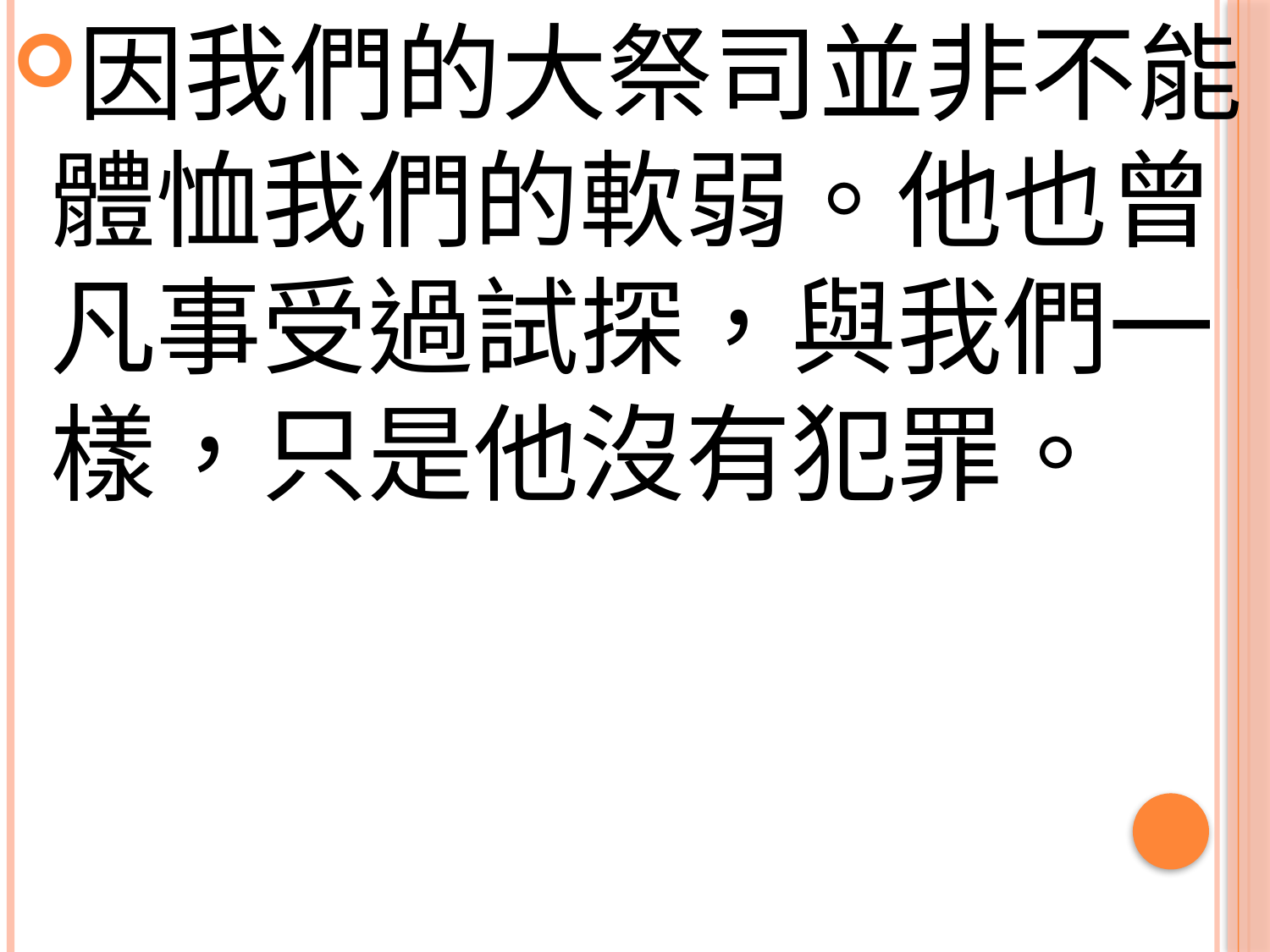

因我們的大祭司並非不能體恤我們的軟弱。他也曾凡事受過試探，與我們一樣，只是他沒有犯罪。